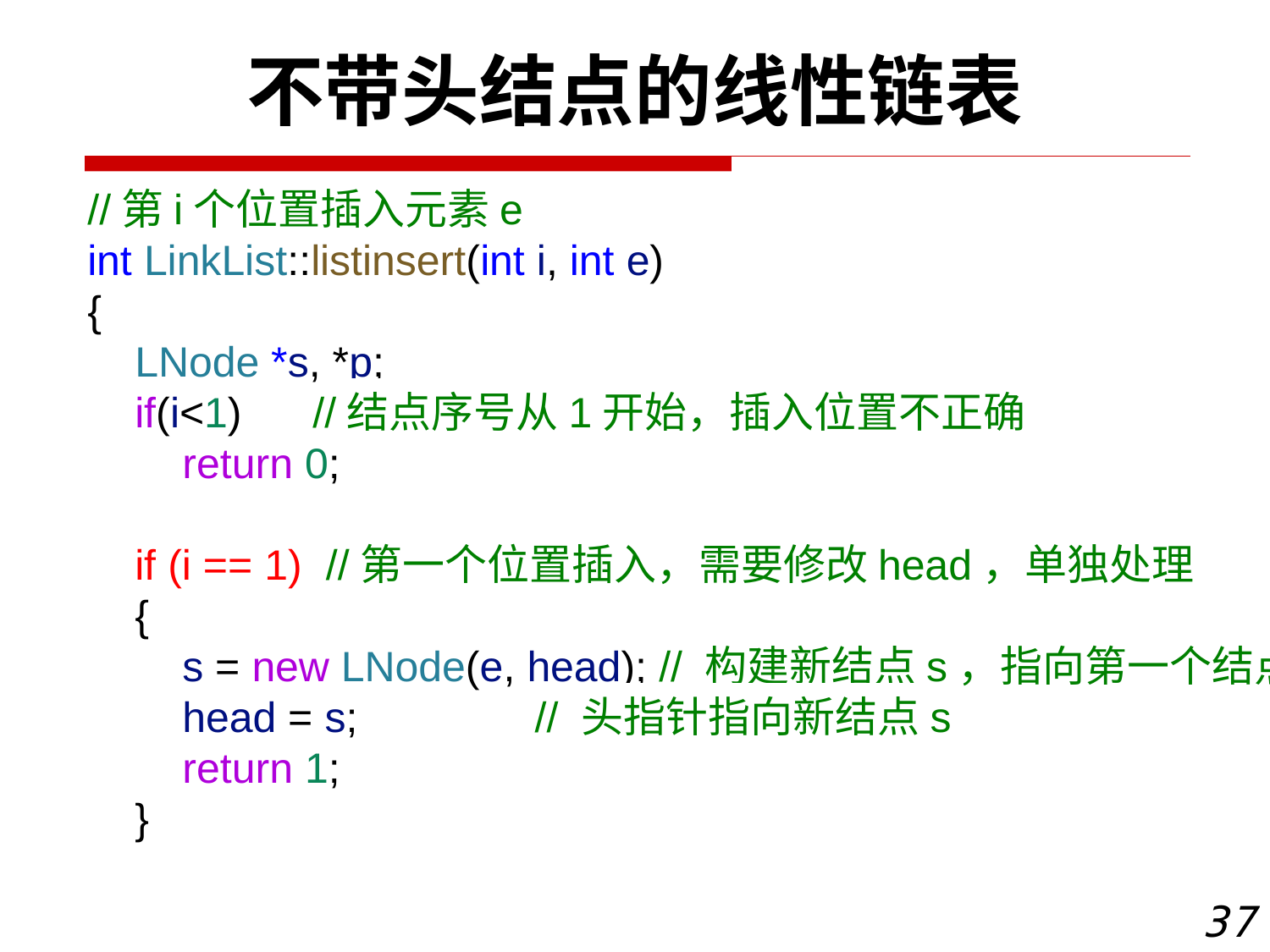

不带头结点的线性链表
//第i个位置插入元素e
int LinkList::listinsert(int i, int e)
{
    LNode *s, *p;
    if(i<1)      //结点序号从1开始，插入位置不正确
        return 0;
    if (i == 1)  //第一个位置插入，需要修改head，单独处理
    {
        s = new LNode(e, head); // 构建新结点s，指向第一个结点
        head = s;               // 头指针指向新结点s
        return 1;
    }

37